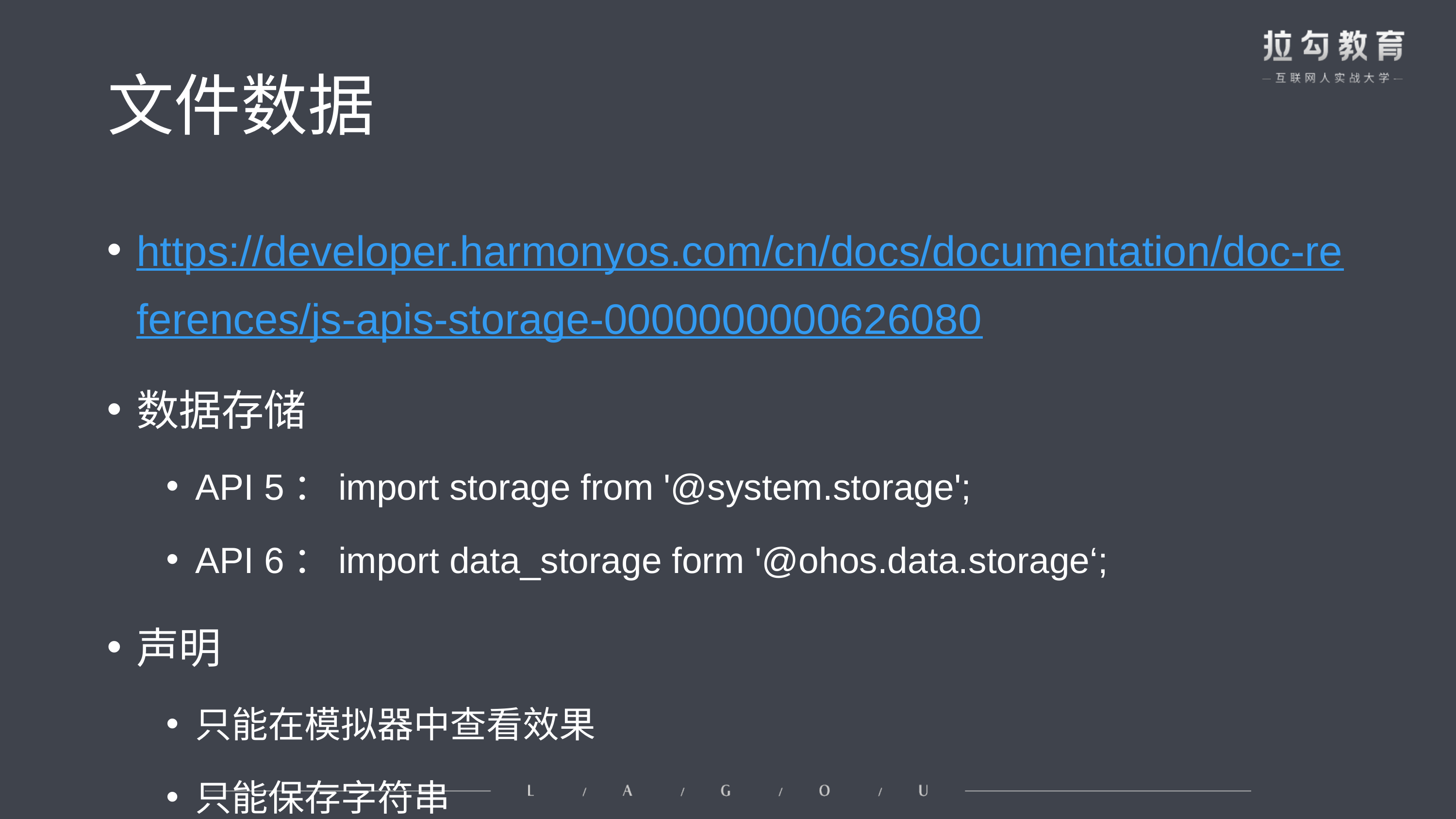

# 文件数据
https://developer.harmonyos.com/cn/docs/documentation/doc-references/js-apis-storage-0000000000626080
数据存储
API 5：import storage from '@system.storage';
API 6：import data_storage form '@ohos.data.storage‘;
声明
只能在模拟器中查看效果
只能保存字符串